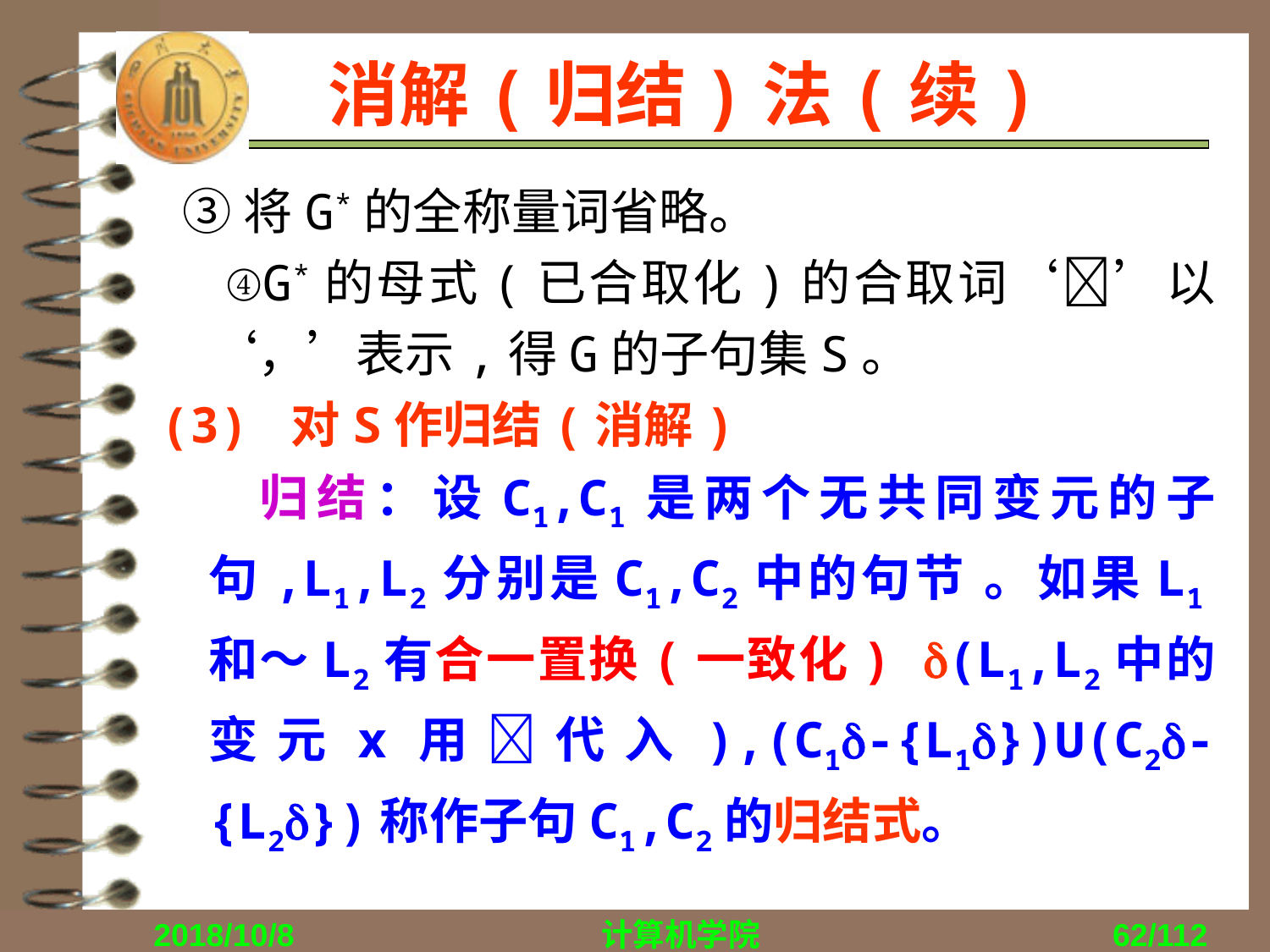

# 消解(归结)法(续)
  ③将G*的全称量词省略。
  ④G*的母式(已合取化)的合取词‘∧’以‘，’表示,得G的子句集S。
(3) 对S作归结(消解)
    归结：设C1,C1是两个无共同变元的子句,L1,L2分别是C1,C2中的句节 。如果L1和～L2有合一置换(一致化) δ(L1,L2中的变元x用δ代入),(C1δ-{L1δ})U(C2δ-{L2δ})称作子句C1,C2的归结式。
2018/10/8
计算机学院
62/112